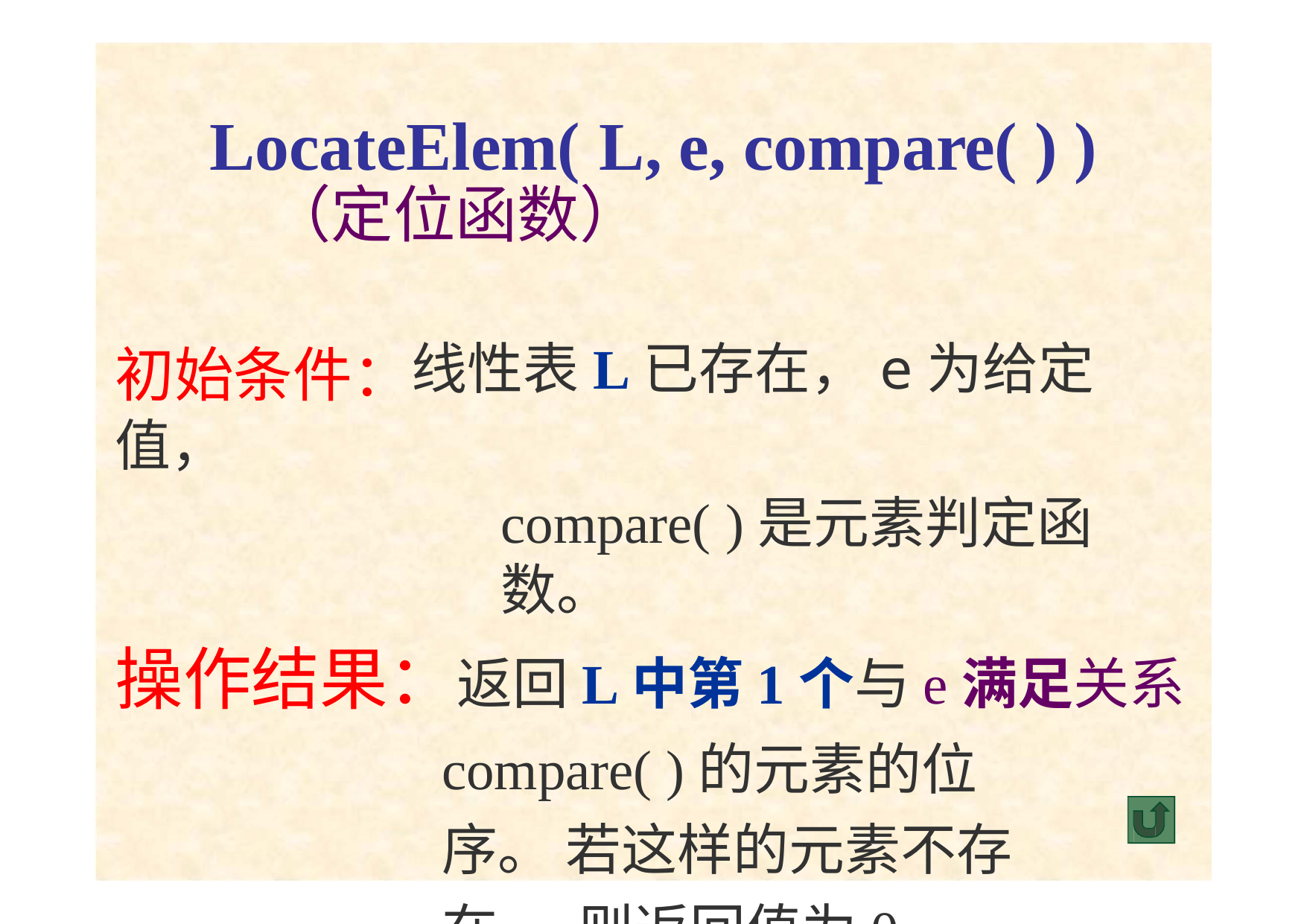

# LocateElem(	L,	e, compare( ) )
（定位函数）
初始条件：线性表L已存在，e为给定值，
compare( )是元素判定函数。
操作结果：返回L中第1个与e满足关系
compare( )的元素的位序。 若这样的元素不存在，  则返回值为0。